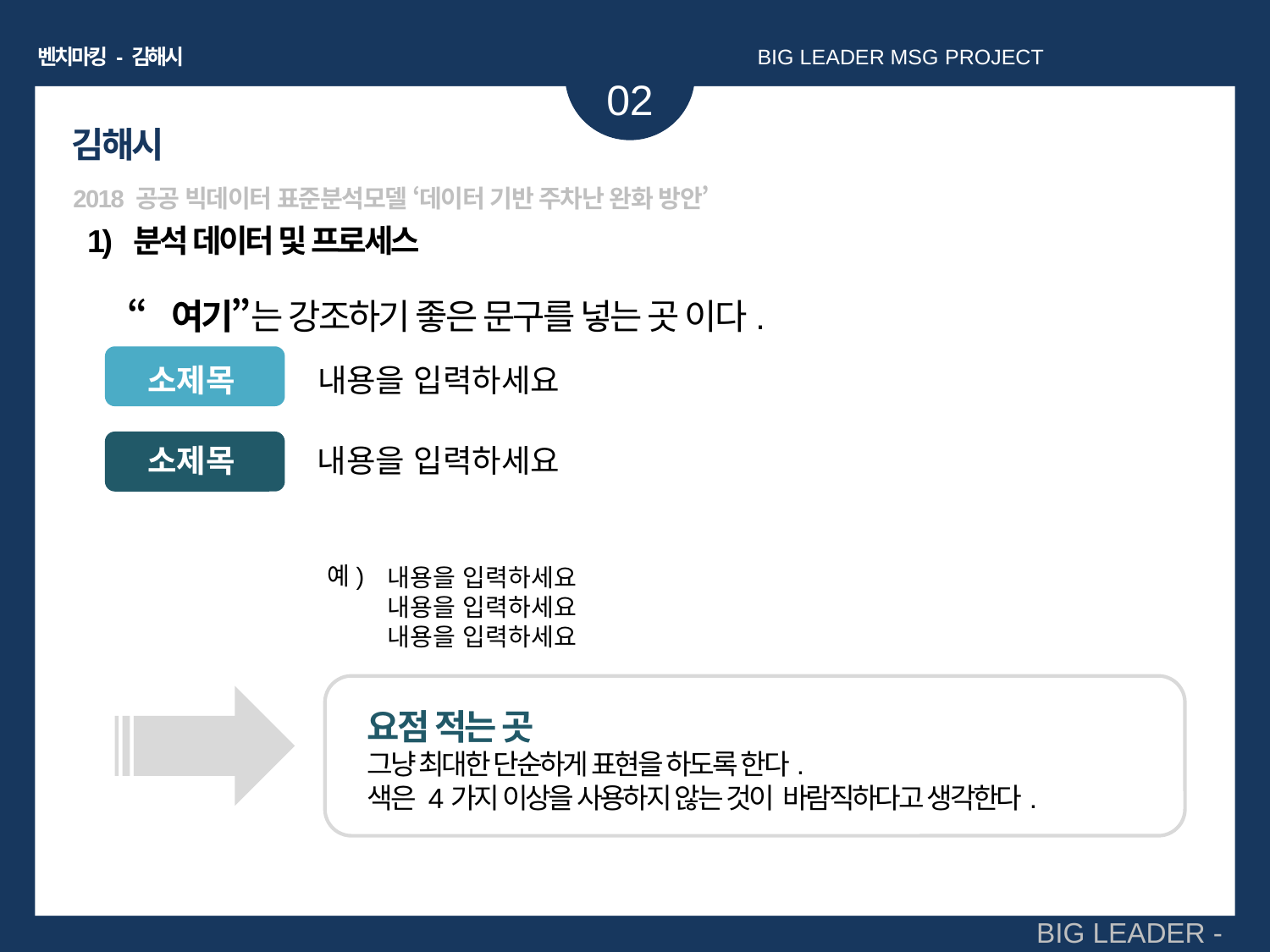

벤치마킹 - 김해시
BIG LEADER MSG PROJECT
02

김해시

2018 공공 빅데이터 표준분석모델 ‘데이터 기반 주차난 완화 방안’
1)  분석 데이터 및 프로세스
“여기”는 강조하기 좋은 문구를 넣는 곳 이다.

소제목
내용을 입력하세요

소제목
내용을 입력하세요
예)
내용을 입력하세요
내용을 입력하세요
내용을 입력하세요
요점 적는 곳
그냥 최대한 단순하게 표현을 하도록 한다.
색은 4가지 이상을 사용하지 않는 것이  바람직하다고 생각한다.

BIG LEADER - PILOT